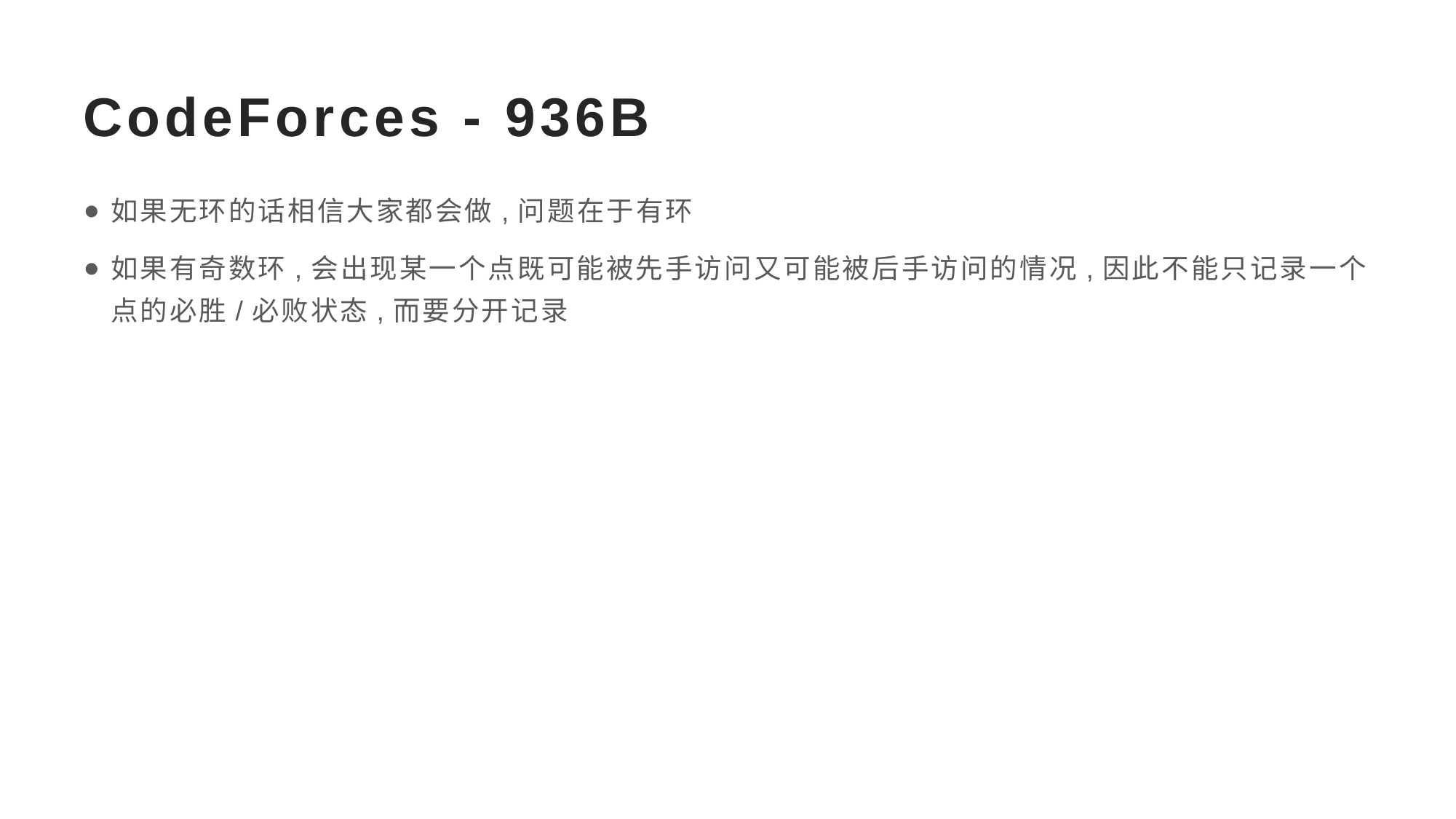

# CodeForces - 936B
如果无环的话相信大家都会做,问题在于有环
如果有奇数环,会出现某一个点既可能被先手访问又可能被后手访问的情况,因此不能只记录一个点的必胜/必败状态,而要分开记录